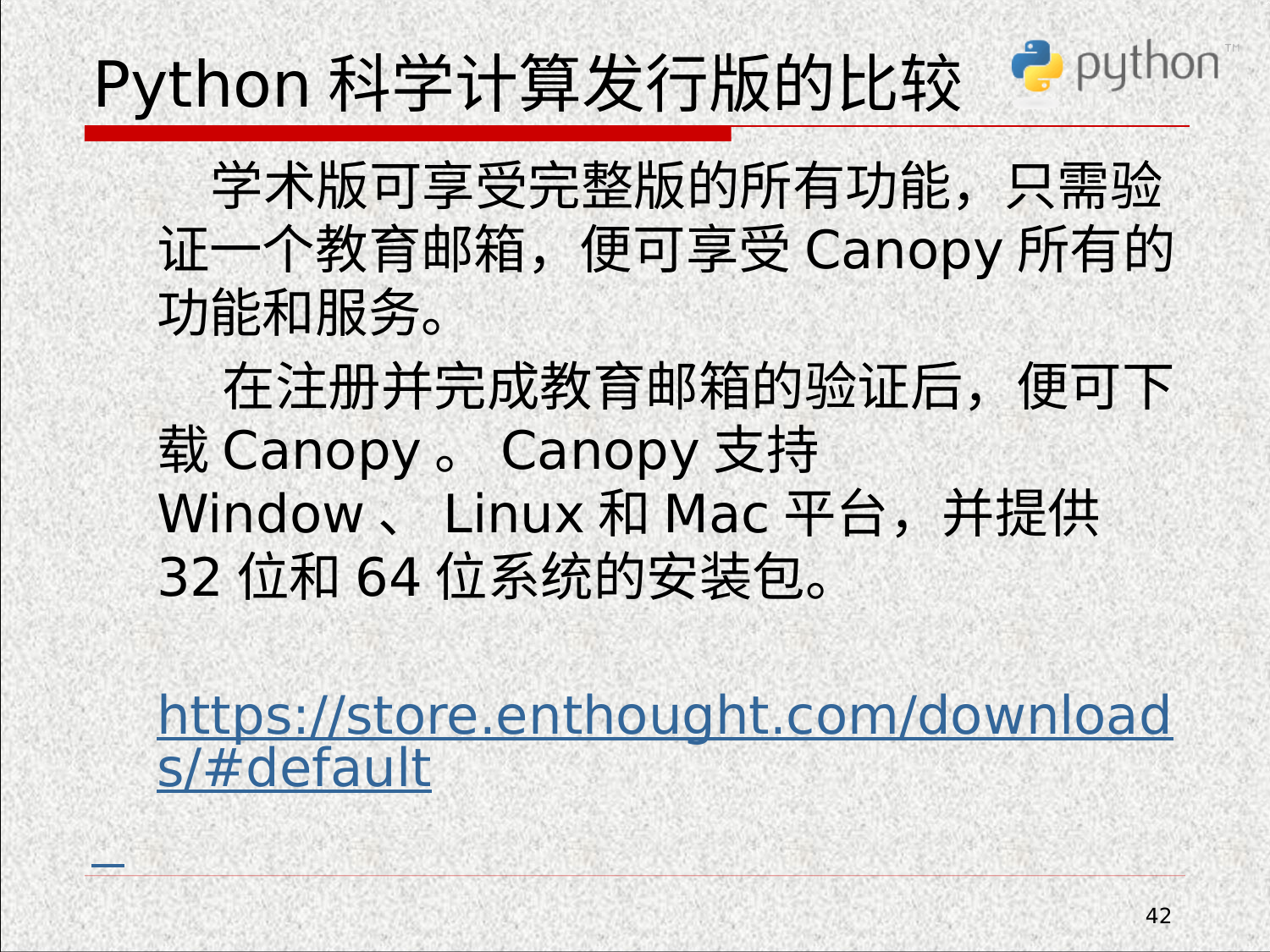

# Python科学计算发行版的比较
         学术版可享受完整版的所有功能，只需验证一个教育邮箱，便可享受Canopy所有的功能和服务。
          在注册并完成教育邮箱的验证后，便可下载Canopy。Canopy支持Window、Linux和Mac平台，并提供32位和64位系统的安装包。
        https://store.enthought.com/downloads/#default

42